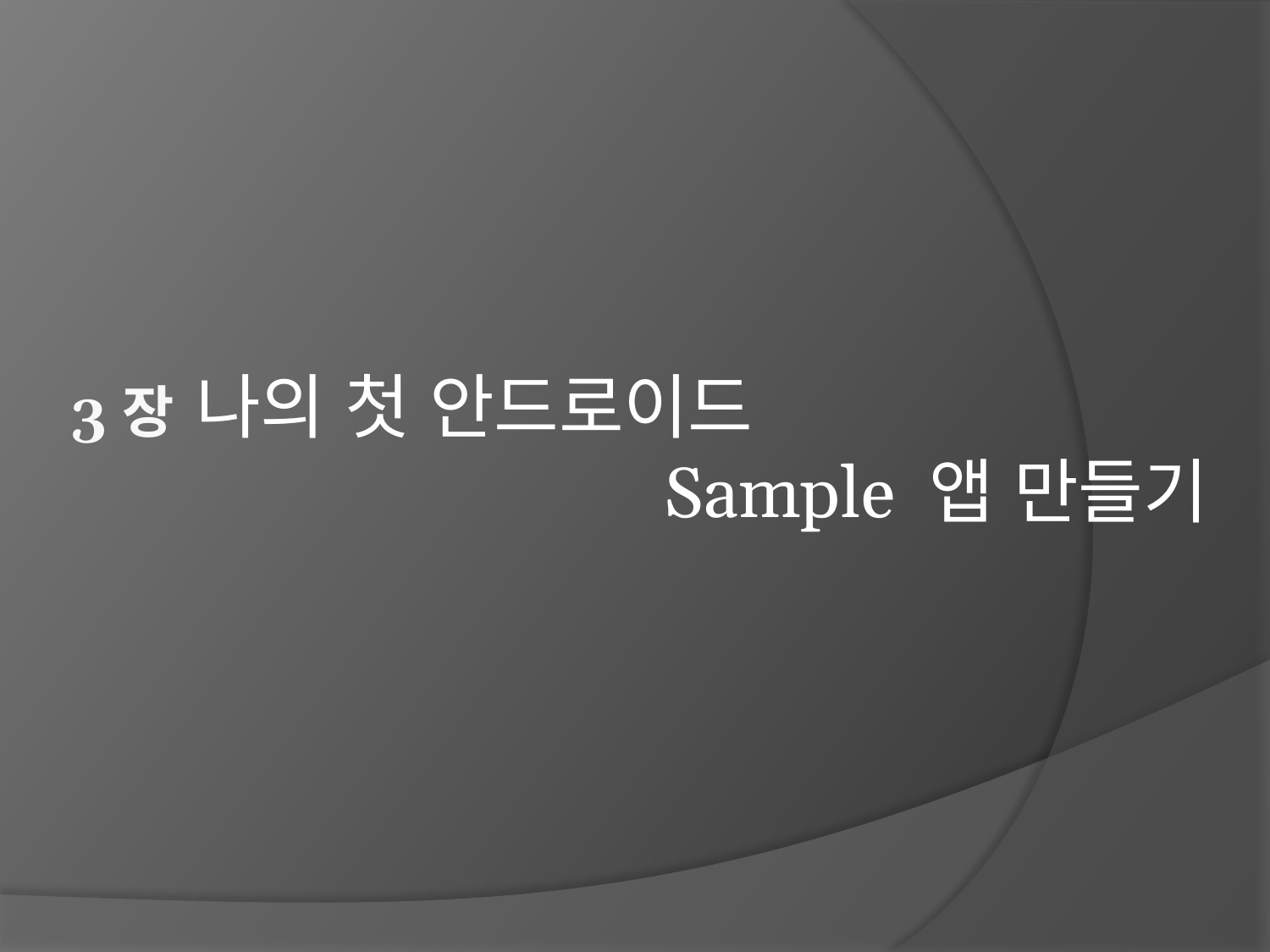

3장 나의 첫 안드로이드
                                   Sample 앱 만들기